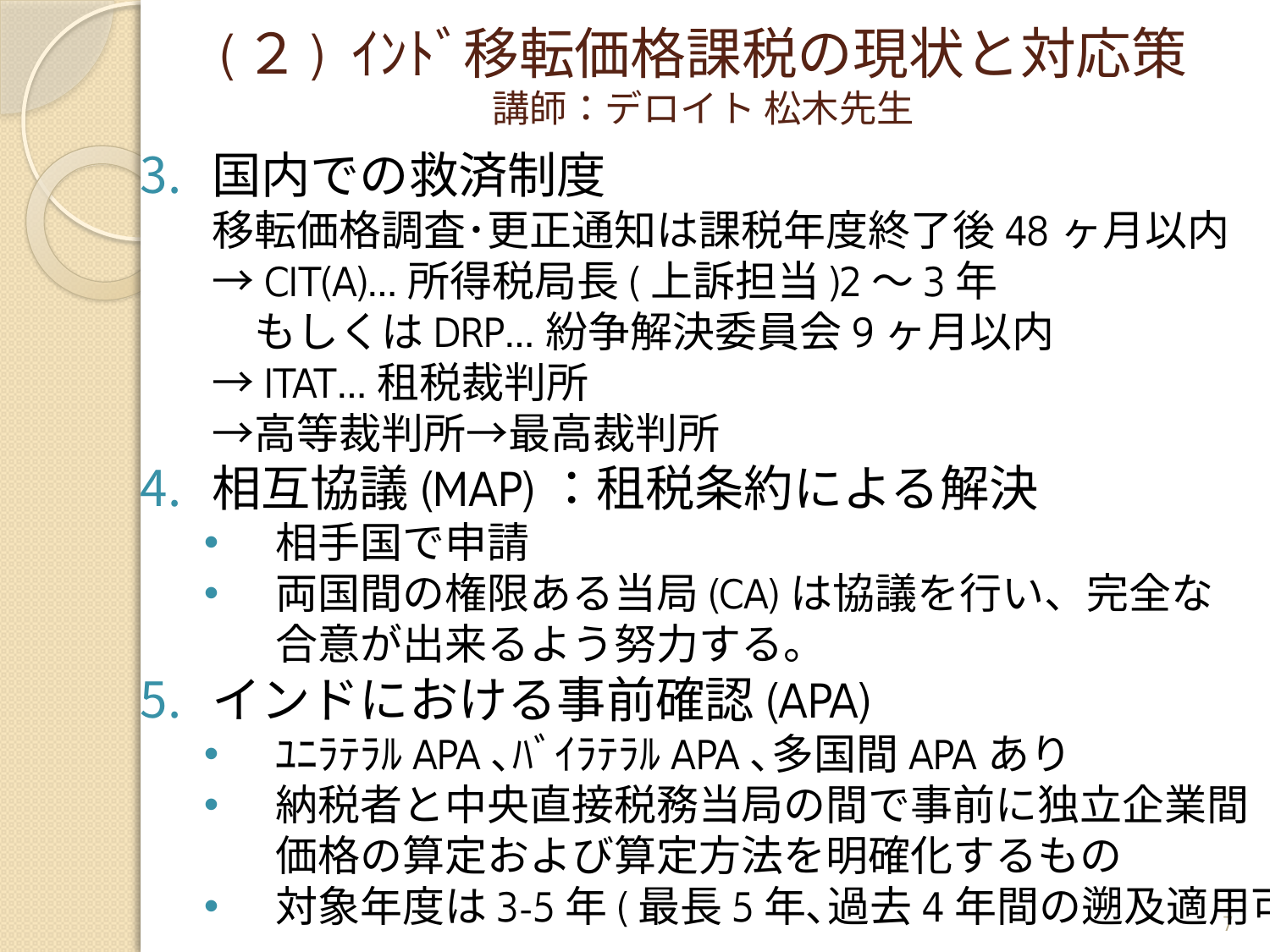

# (２) ｲﾝﾄﾞ移転価格課税の現状と対応策 講師：デロイト 松木先生
国内での救済制度
移転価格調査･更正通知は課税年度終了後48ヶ月以内
→CIT(A)…所得税局長(上訴担当)2～3年
　もしくはDRP…紛争解決委員会9ヶ月以内
→ITAT…租税裁判所
→高等裁判所→最高裁判所
相互協議(MAP)：租税条約による解決
相手国で申請
両国間の権限ある当局(CA)は協議を行い、完全な
合意が出来るよう努力する。
インドにおける事前確認(APA)
ﾕﾆﾗﾃﾗﾙAPA､ﾊﾞｲﾗﾃﾗﾙAPA､多国間APAあり
納税者と中央直接税務当局の間で事前に独立企業間
価格の算定および算定方法を明確化するもの
対象年度は3-5年(最長5年､過去4年間の遡及適用可)

7